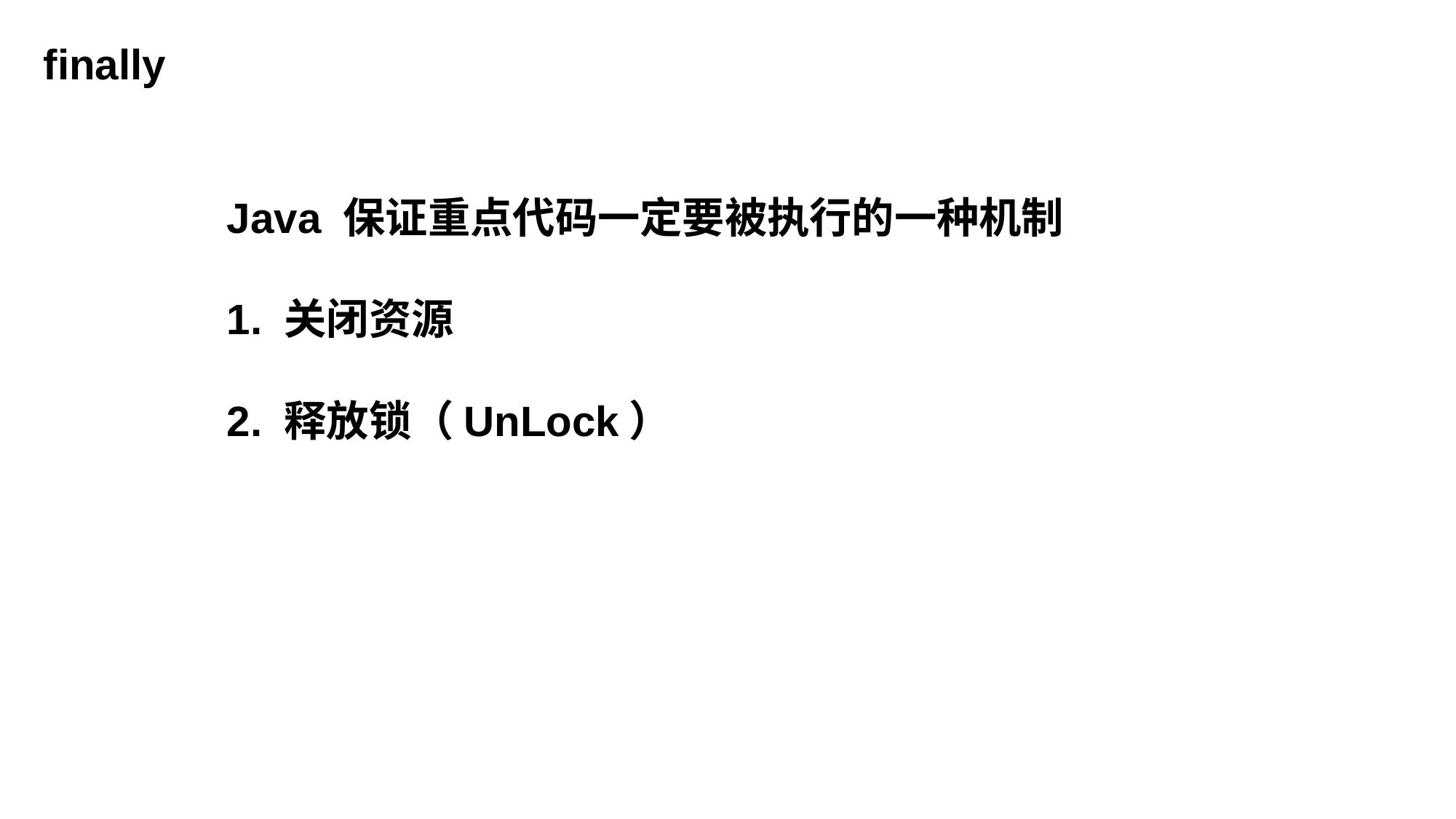

finally
Java 保证重点代码一定要被执行的一种机制

1. 关闭资源

2. 释放锁（UnLock）